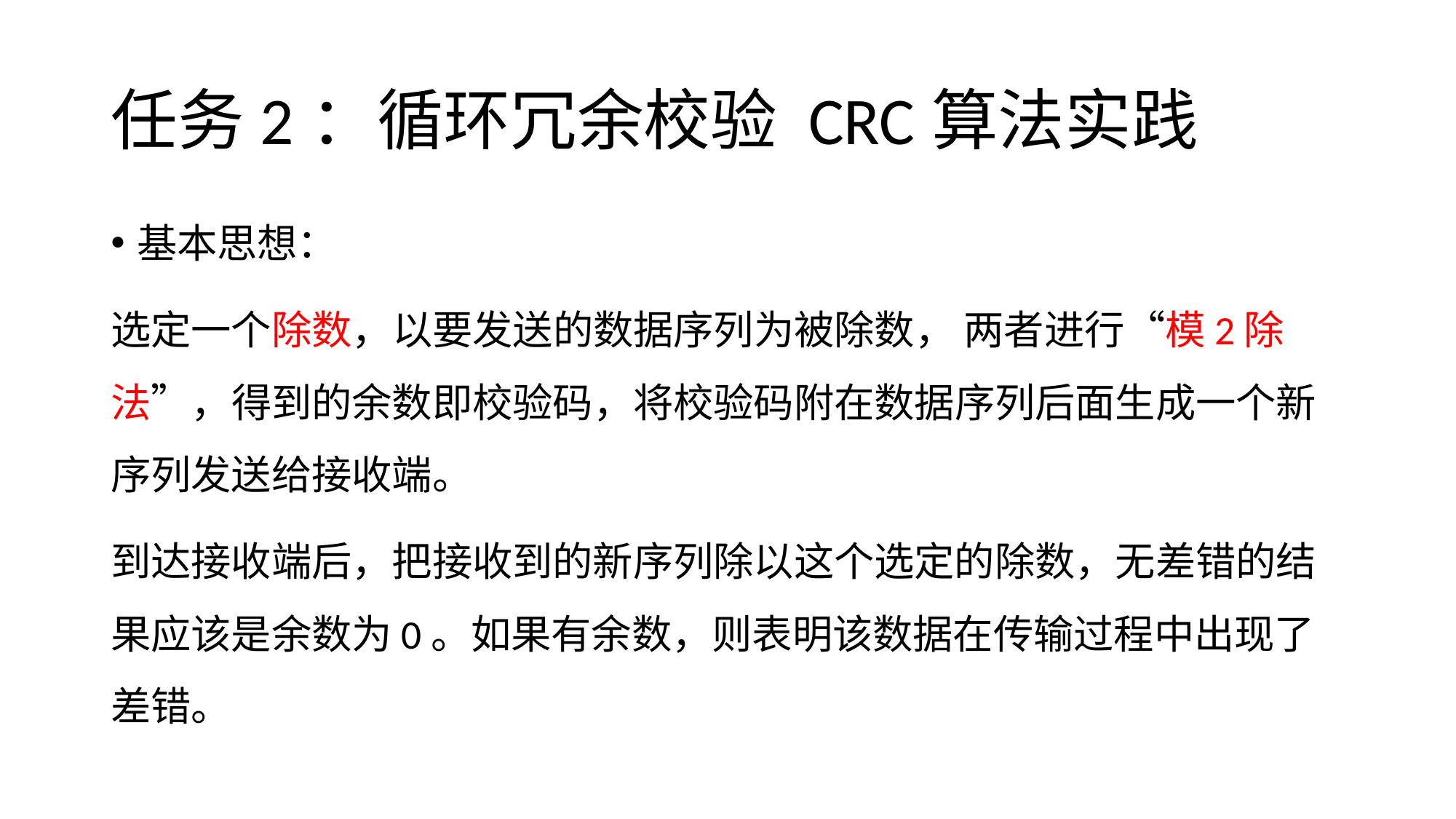

# 任务2：循环冗余校验 CRC算法实践
基本思想：
选定一个除数，以要发送的数据序列为被除数， 两者进行“模2除法”，得到的余数即校验码，将校验码附在数据序列后面生成一个新序列发送给接收端。
到达接收端后，把接收到的新序列除以这个选定的除数，无差错的结果应该是余数为0。如果有余数，则表明该数据在传输过程中出现了差错。